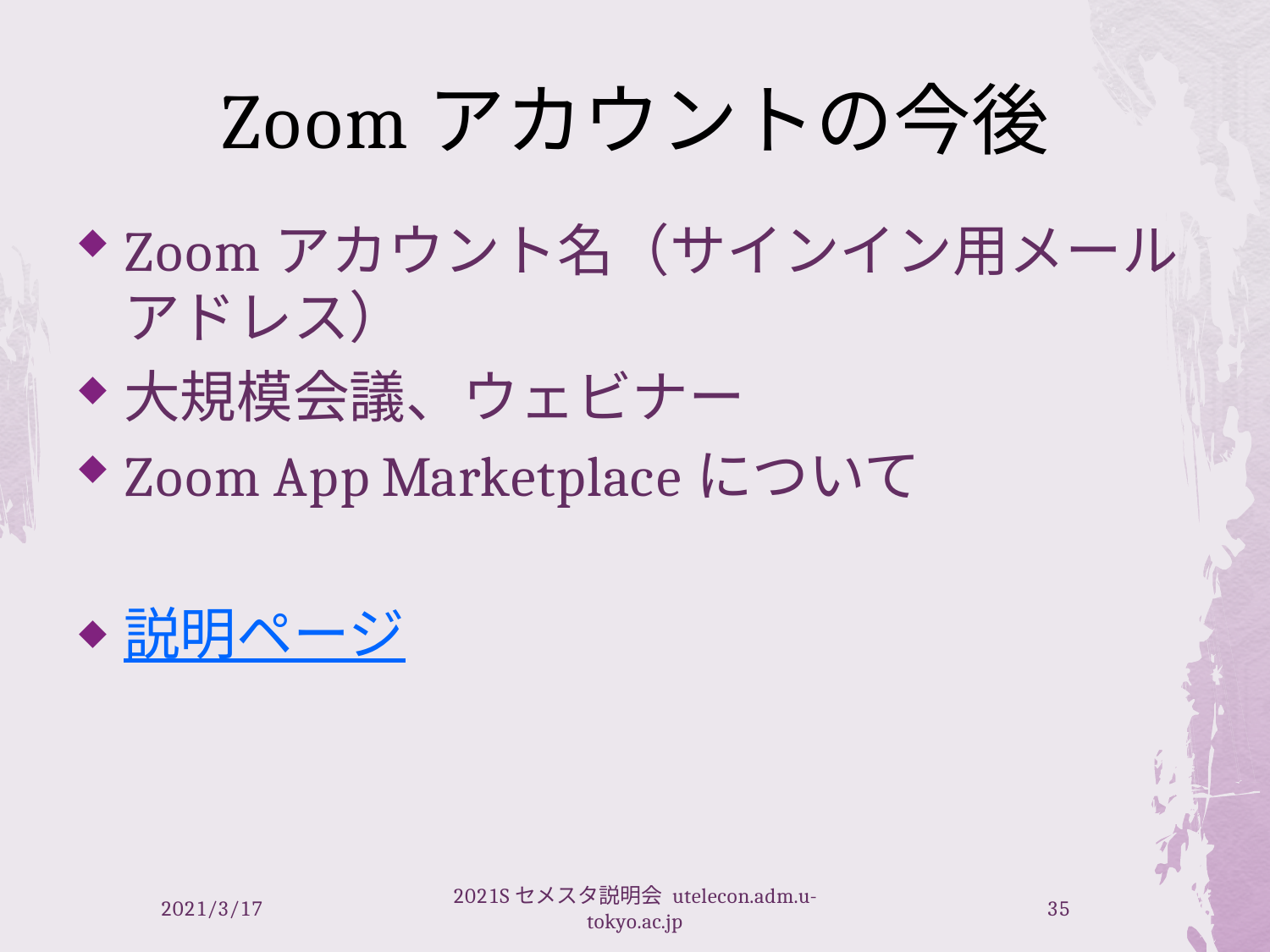

# Zoomアカウントの今後
Zoomアカウント名（サインイン用メールアドレス）
大規模会議、ウェビナー
Zoom App Marketplaceについて

説明ページ
2021/3/17
2021Sセメスタ説明会 utelecon.adm.u-tokyo.ac.jp
35